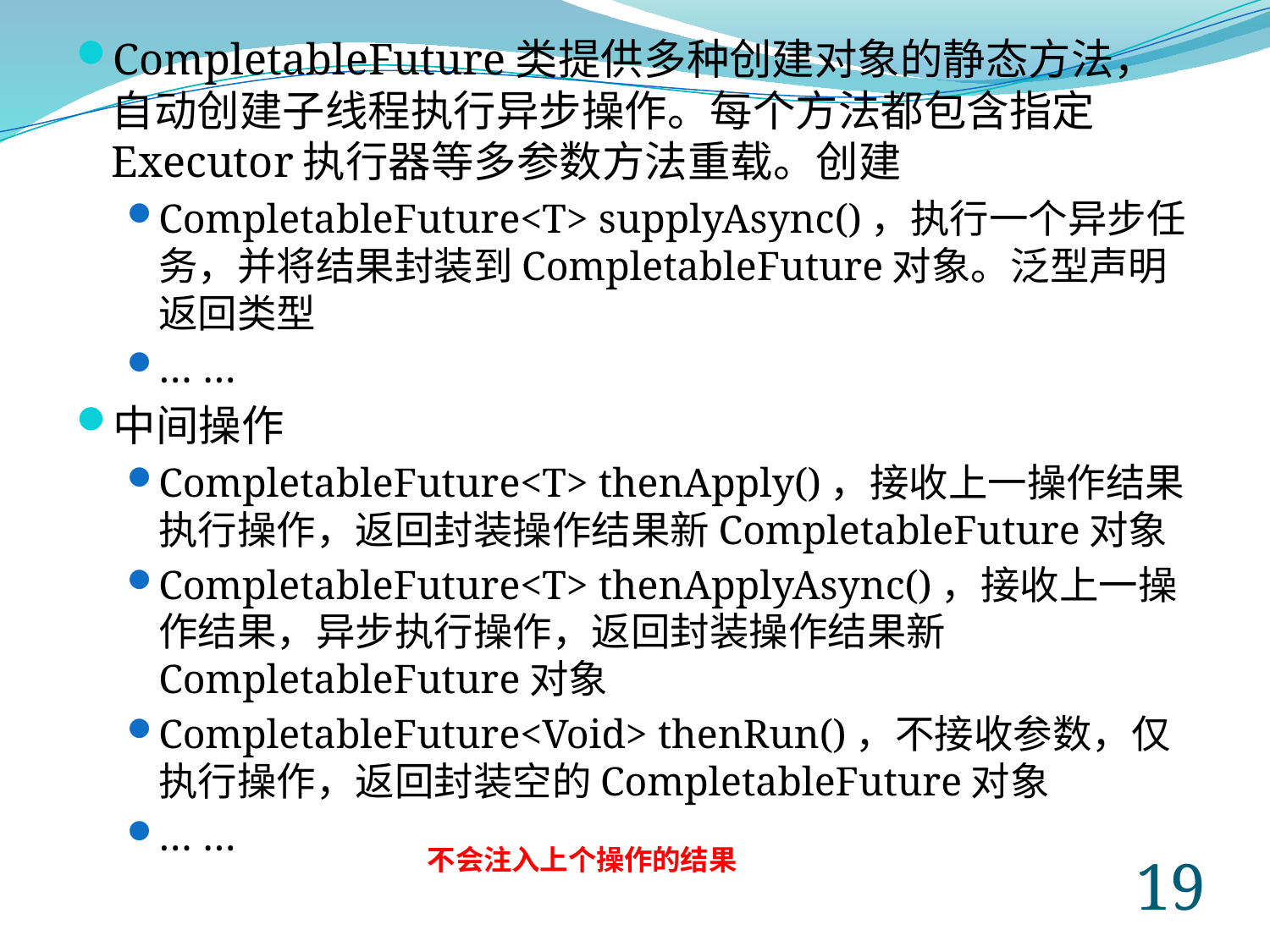

CompletableFuture类提供多种创建对象的静态方法，自动创建子线程执行异步操作。每个方法都包含指定Executor执行器等多参数方法重载。创建
CompletableFuture<T> supplyAsync()，执行一个异步任务，并将结果封装到CompletableFuture对象。泛型声明返回类型
… …
中间操作
CompletableFuture<T> thenApply()，接收上一操作结果执行操作，返回封装操作结果新CompletableFuture对象
CompletableFuture<T> thenApplyAsync()，接收上一操作结果，异步执行操作，返回封装操作结果新CompletableFuture对象
CompletableFuture<Void> thenRun()，不接收参数，仅执行操作，返回封装空的CompletableFuture对象
… …
不会注入上个操作的结果
19